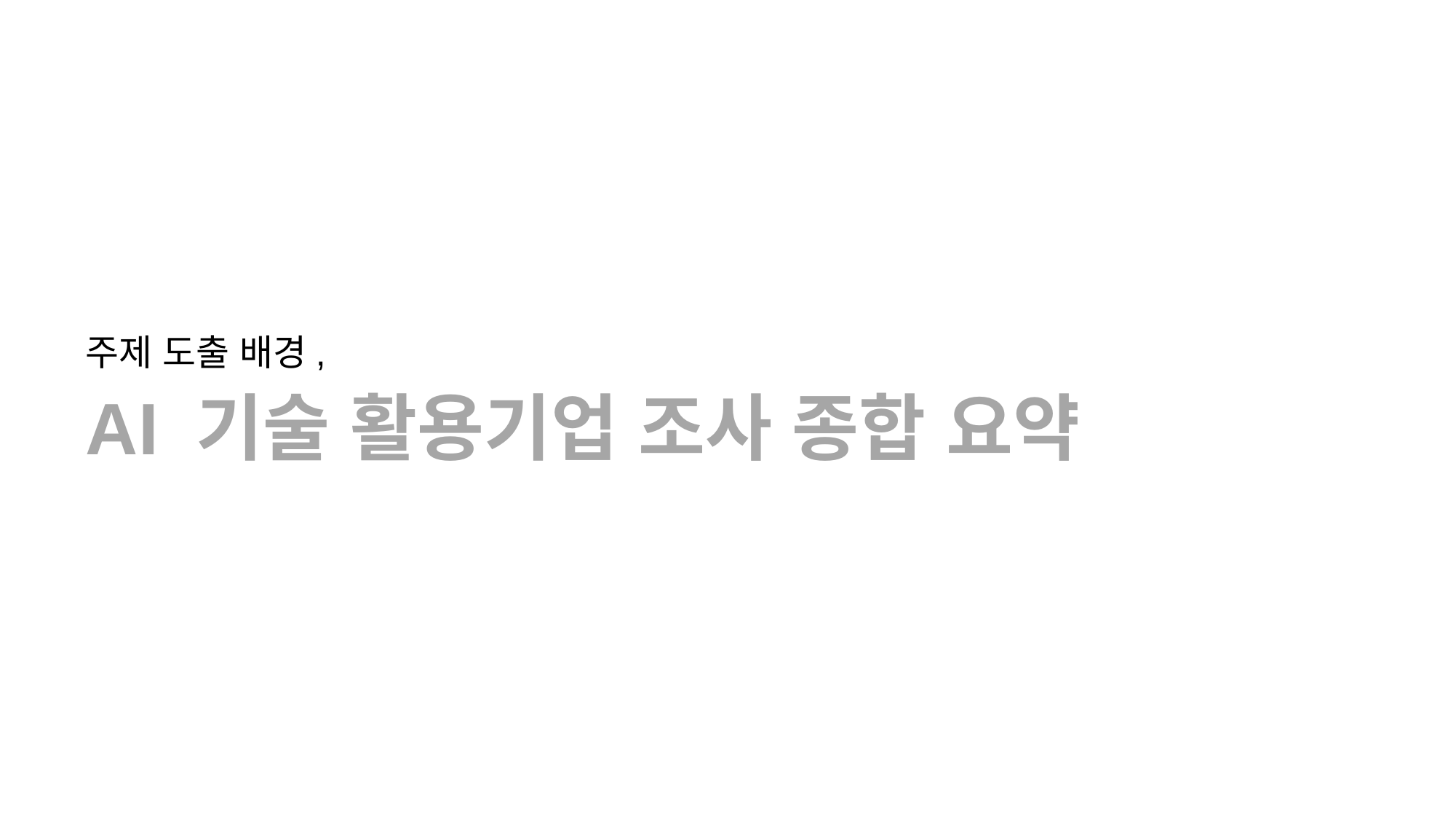

주제 도출 배경,
AI 기술 활용기업 조사 종합 요약